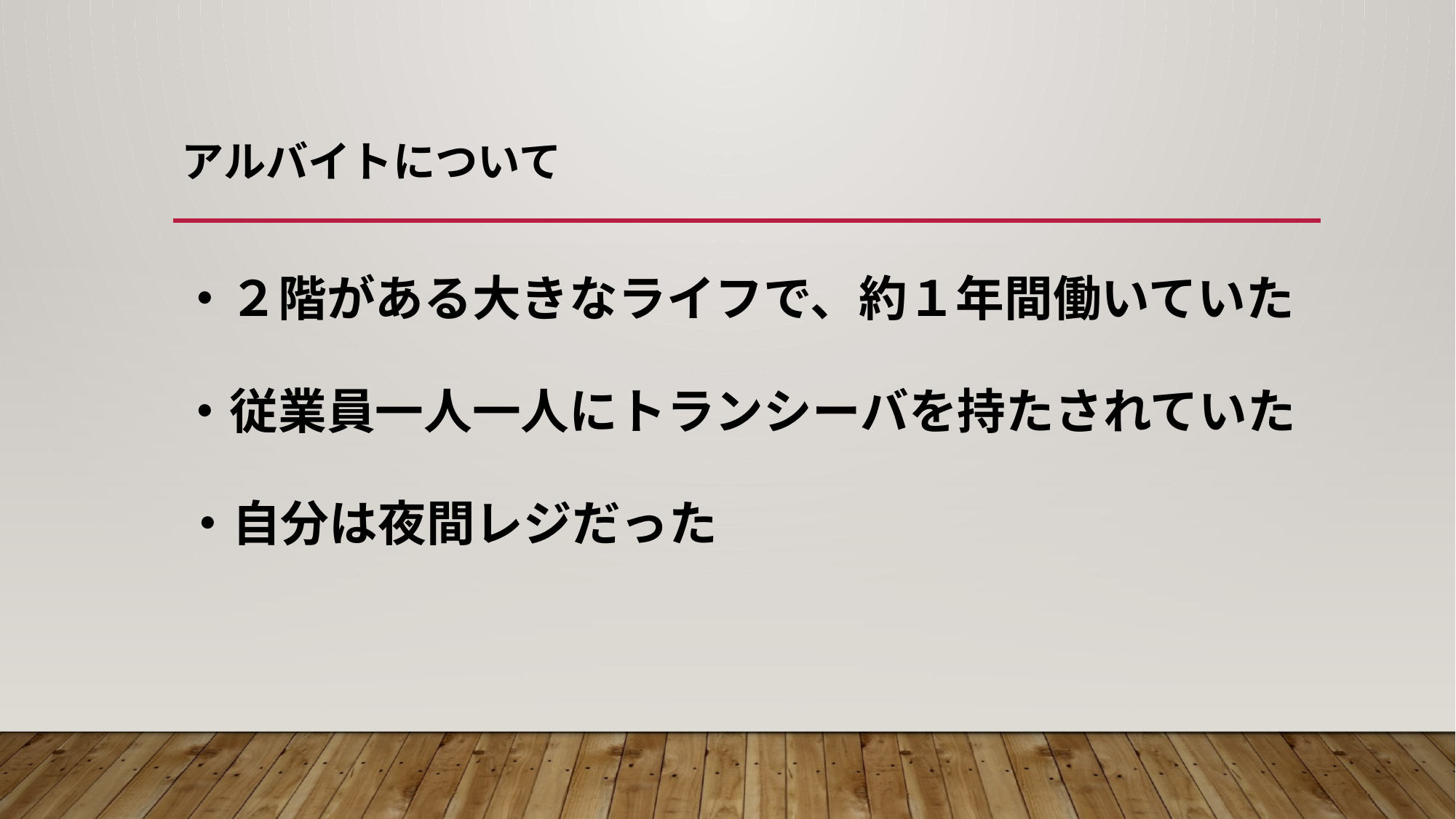

# アルバイトについて
・２階がある大きなライフで、約１年間働いていた
・従業員一人一人にトランシーバを持たされていた
・自分は夜間レジだった